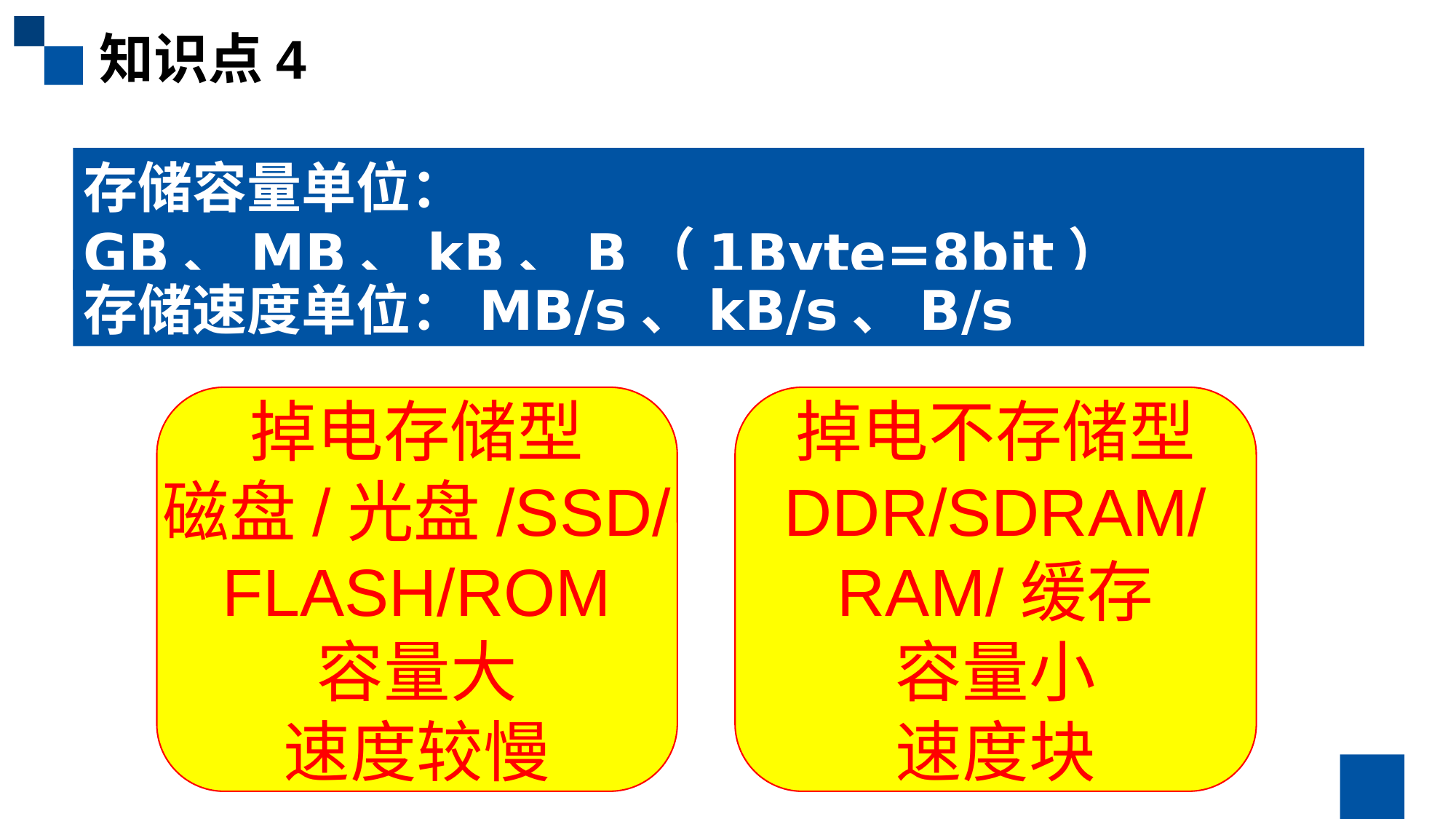

知识点4
存储容量单位：GB、MB、kB、B（1Byte=8bit）
时代背景
存储速度单位：MB/s、kB/s、B/s
十三五规划
工业4.0
中国制造2025
掉电存储型
磁盘/光盘/SSD/
FLASH/ROM
容量大
速度较慢
掉电不存储型
DDR/SDRAM/
RAM/缓存
容量小
速度块
9